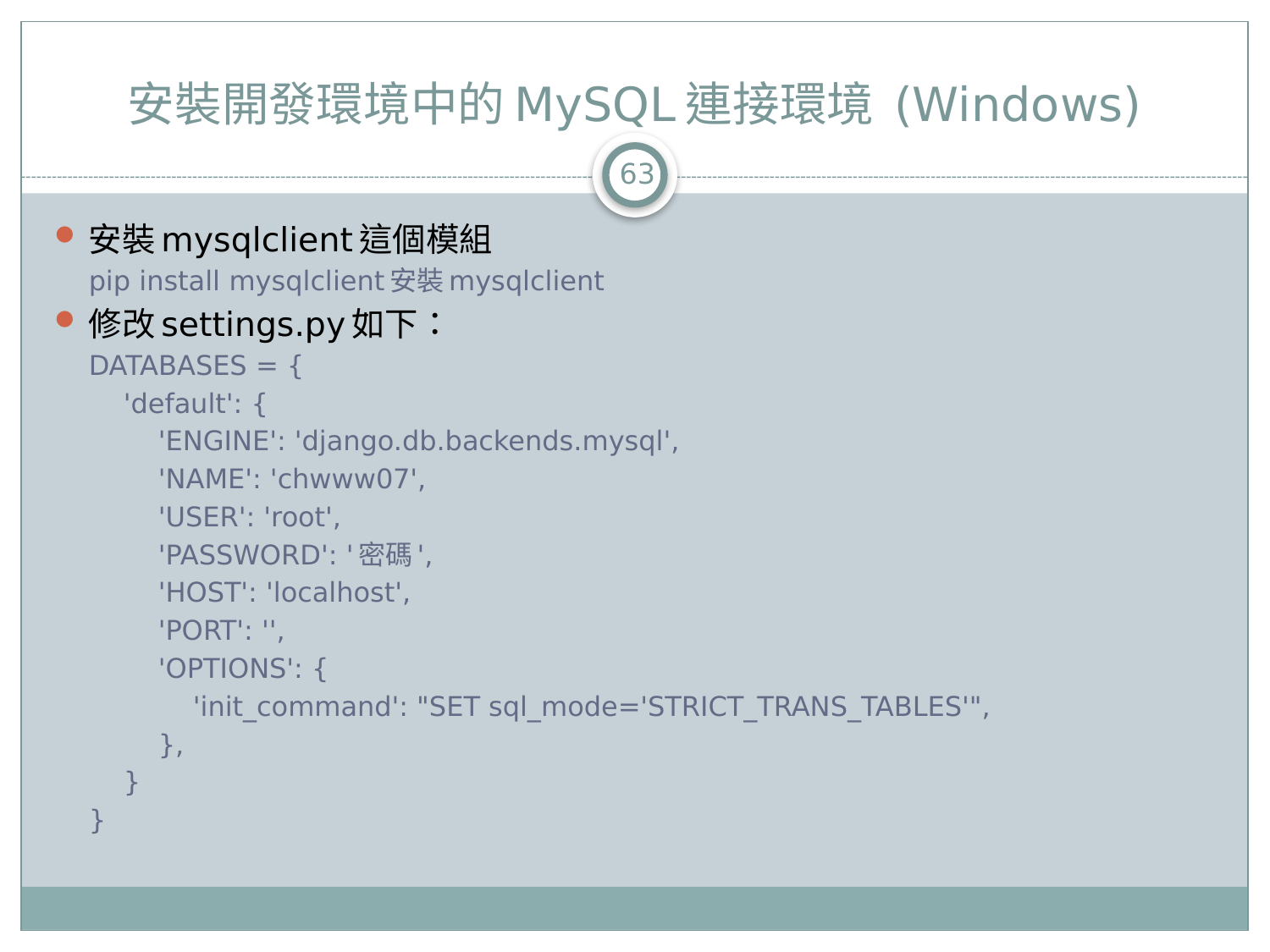

# 安裝開發環境中的MySQL連接環境 (Windows)
63
安裝mysqlclient這個模組
pip install mysqlclient安裝mysqlclient
修改settings.py如下：
DATABASES = {
    'default': {
        'ENGINE': 'django.db.backends.mysql',
        'NAME': 'chwww07',
        'USER': 'root',
        'PASSWORD': '密碼',
        'HOST': 'localhost',
        'PORT': '',
        'OPTIONS': {
            'init_command': "SET sql_mode='STRICT_TRANS_TABLES'",
        },
    }
}